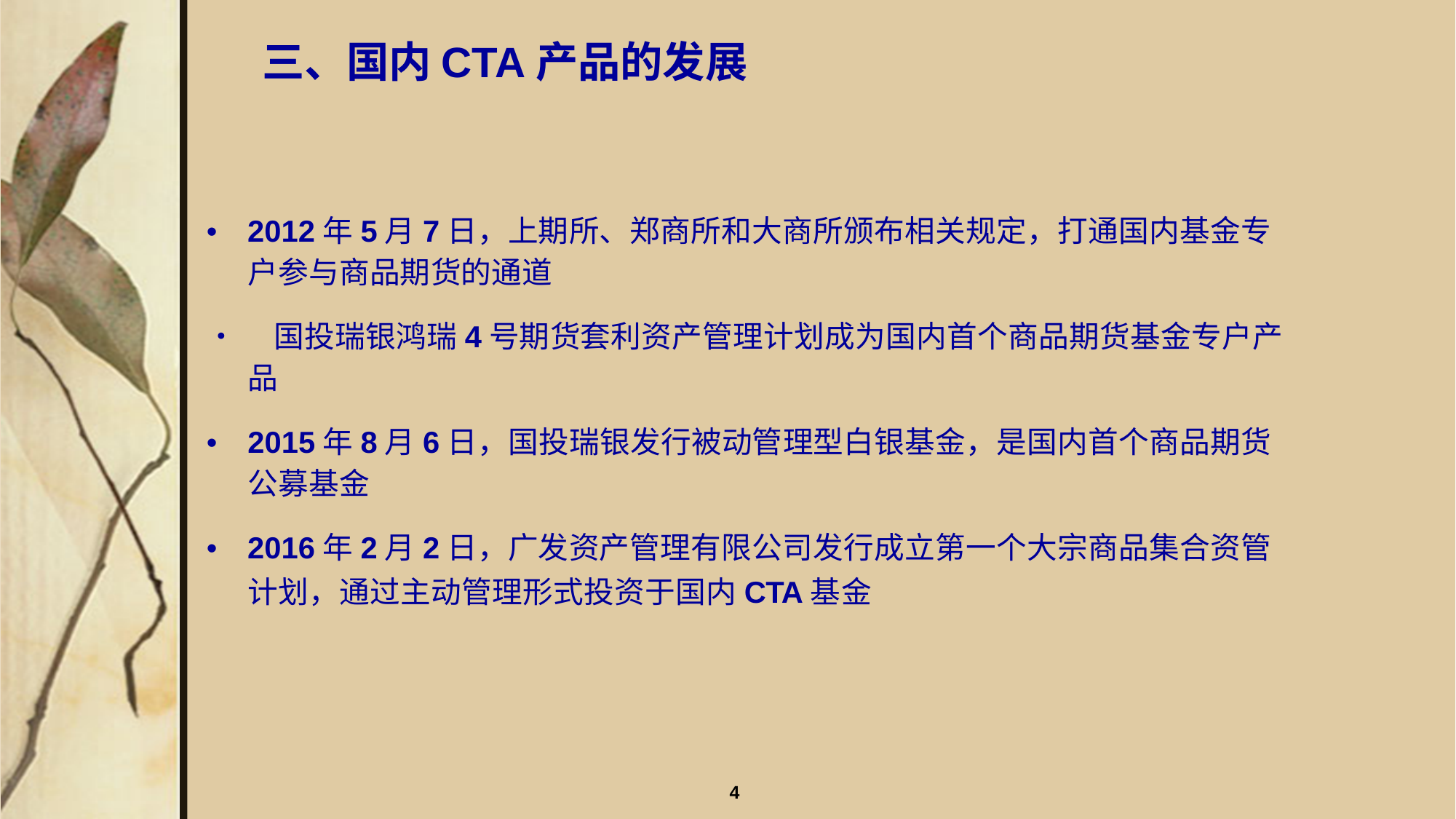

三、国内CTA产品的发展
• 2012年5月7日，上期所、郑商所和大商所颁布相关规定，打通国内基金专
户参与商品期货的通道
• 国投瑞银鸿瑞4号期货套利资产管理计划成为国内首个商品期货基金专户产
品
• 2015年8月6日，国投瑞银发行被动管理型白银基金，是国内首个商品期货
公募基金
• 2016年2月2日，广发资产管理有限公司发行成立第一个大宗商品集合资管
计划，通过主动管理形式投资于国内CTA基金
4